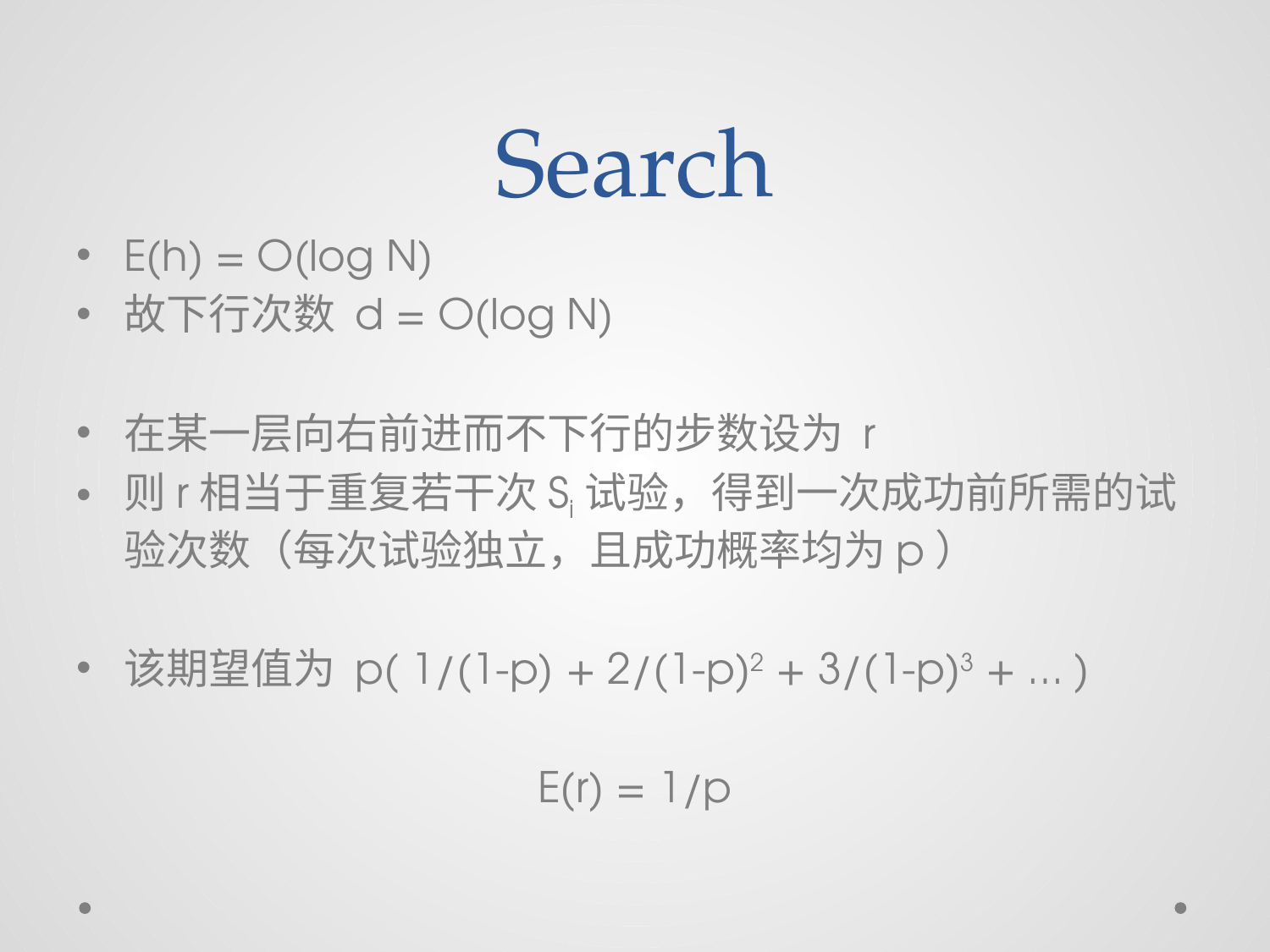

# Search
E(h) = O(log N)
故下行次数 d = O(log N)

在某一层向右前进而不下行的步数设为 r
则r相当于重复若干次Si试验，得到一次成功前所需的试验次数（每次试验独立，且成功概率均为p）

该期望值为 p( 1/(1-p) + 2/(1-p)2 + 3/(1-p)3 + … )

E(r) = 1/p